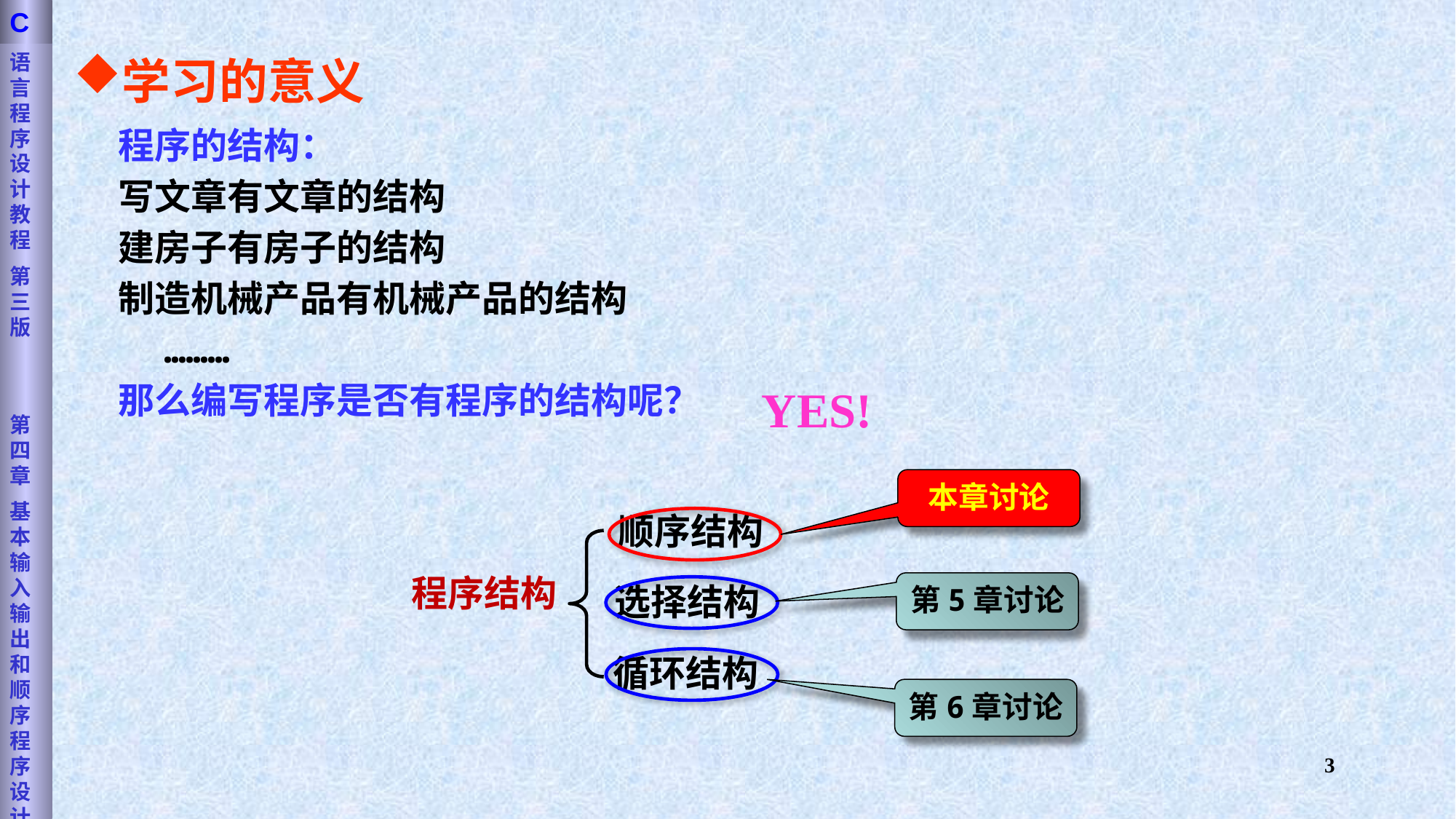

语言程序设计教程
第三版

第四章
基本输入输出和顺序程序设计
C
学习的意义
    程序的结构：
    写文章有文章的结构
    建房子有房子的结构
    制造机械产品有机械产品的结构
    ………
    那么编写程序是否有程序的结构呢？
YES!
本章讨论
顺序结构

程序结构
选择结构
循环结构

第5章讨论

第6章讨论
3